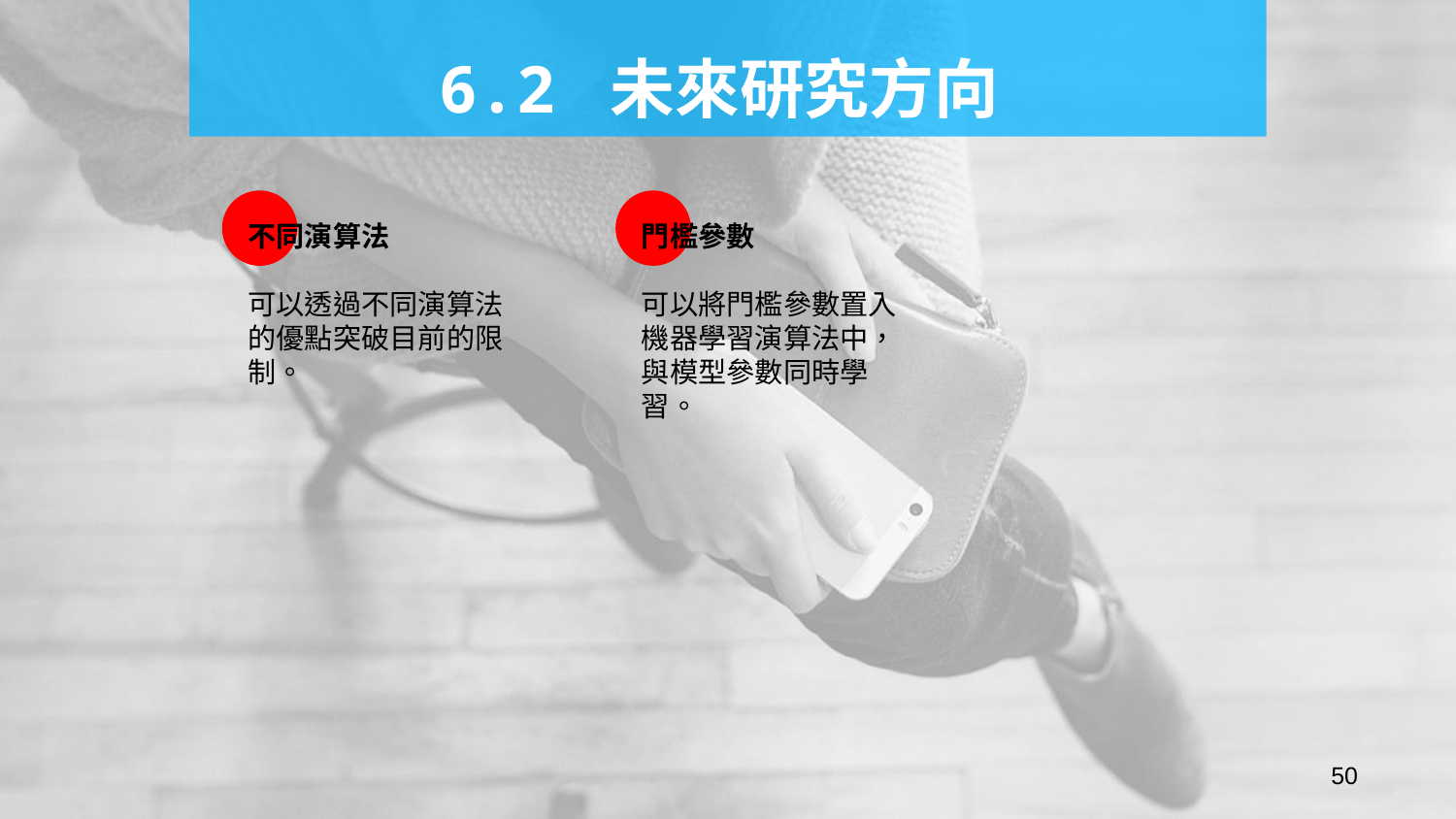

# 6.2 未來研究方向

不同演算法

可以透過不同演算法的優點突破目前的限制。
門檻參數

可以將門檻參數置入機器學習演算法中，與模型參數同時學習。
50